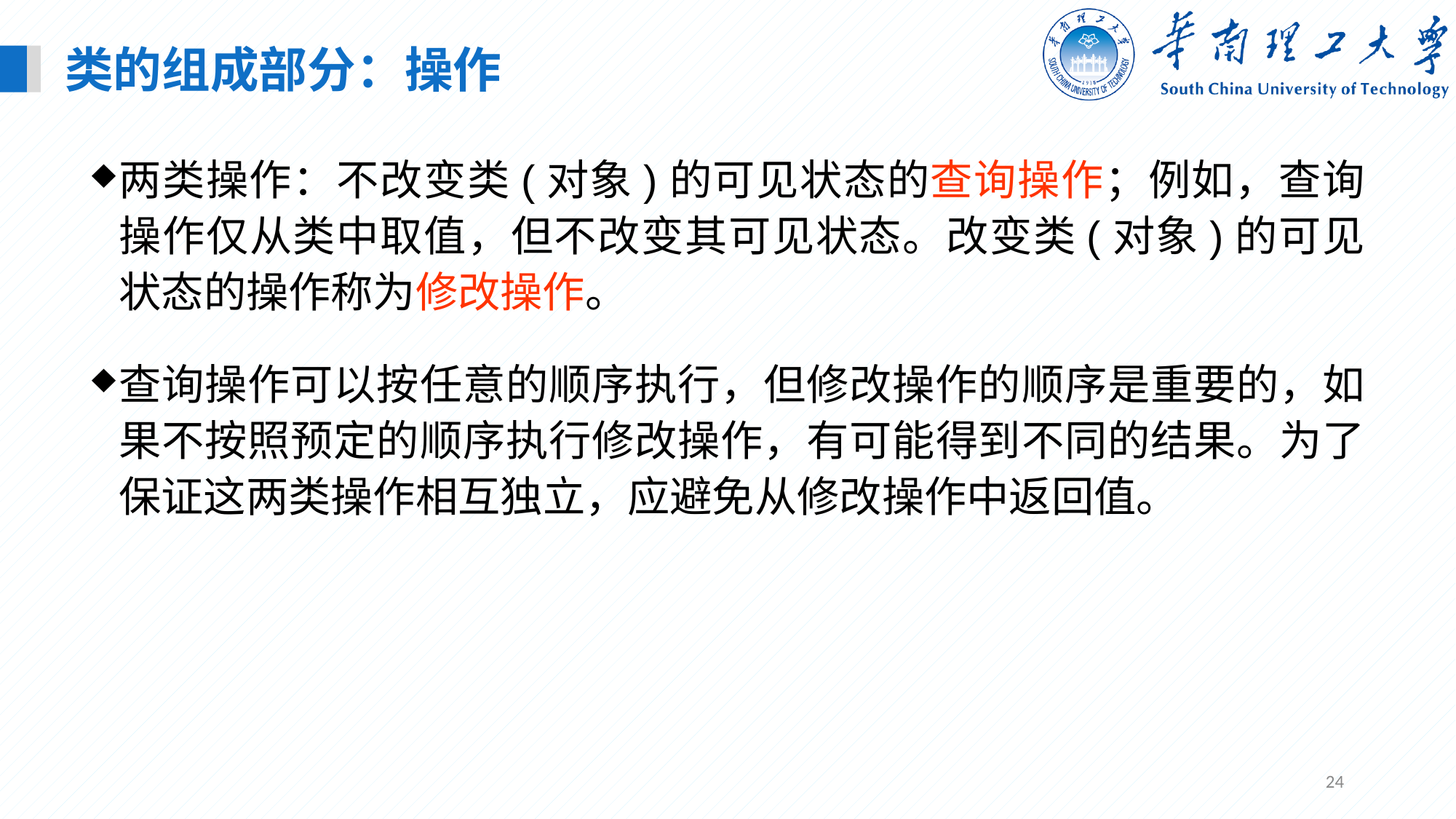

类的组成部分：操作
两类操作：不改变类(对象)的可见状态的查询操作；例如，查询操作仅从类中取值，但不改变其可见状态。改变类(对象)的可见状态的操作称为修改操作。
查询操作可以按任意的顺序执行，但修改操作的顺序是重要的，如果不按照预定的顺序执行修改操作，有可能得到不同的结果。为了保证这两类操作相互独立，应避免从修改操作中返回值。
24